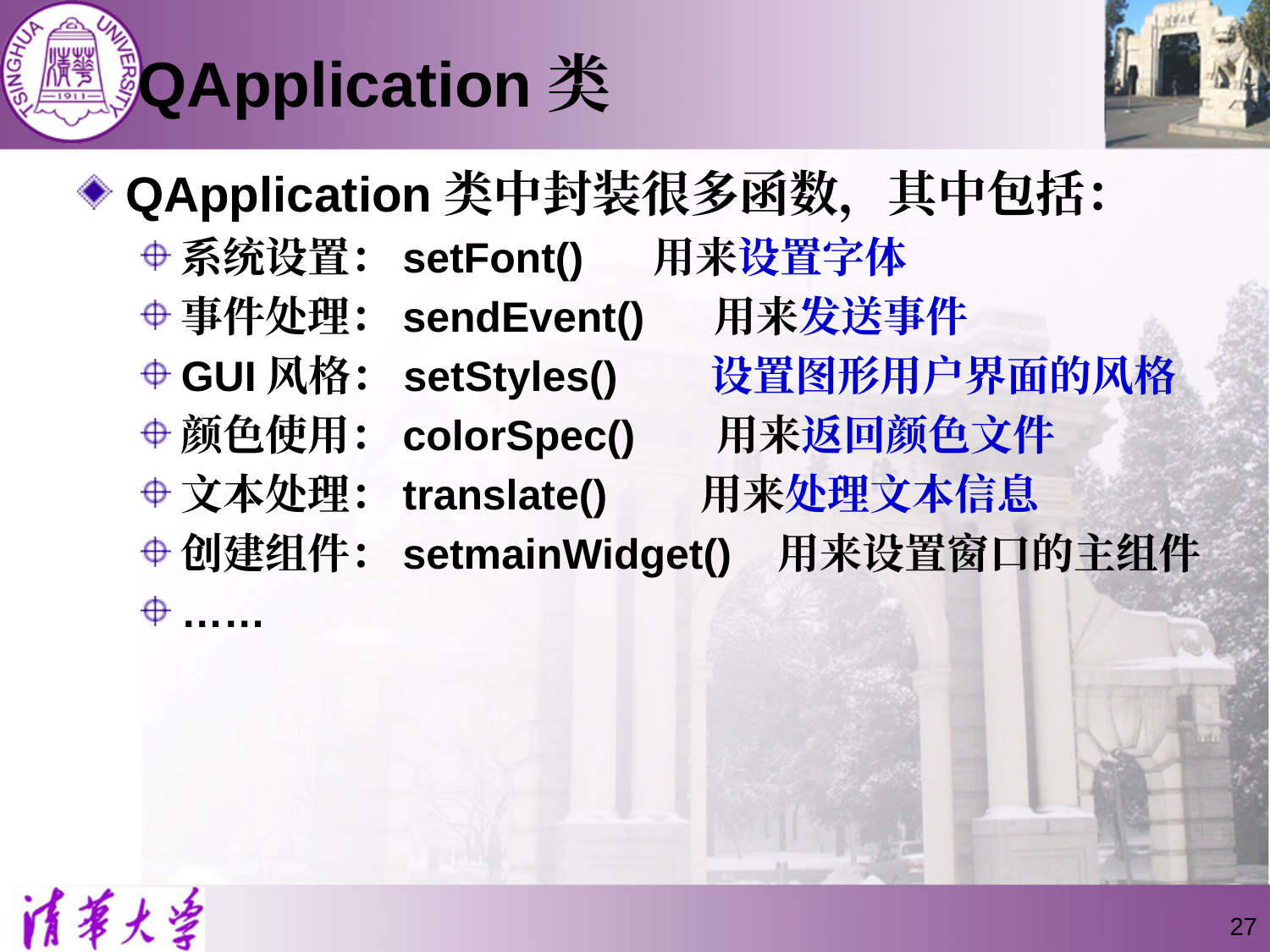

# QApplication类
QApplication类中封装很多函数，其中包括：
系统设置：setFont()     用来设置字体
事件处理：sendEvent()     用来发送事件
GUI风格：setStyles()       设置图形用户界面的风格
颜色使用：colorSpec()      用来返回颜色文件
文本处理：translate()       用来处理文本信息
创建组件：setmainWidget()   用来设置窗口的主组件
……
27